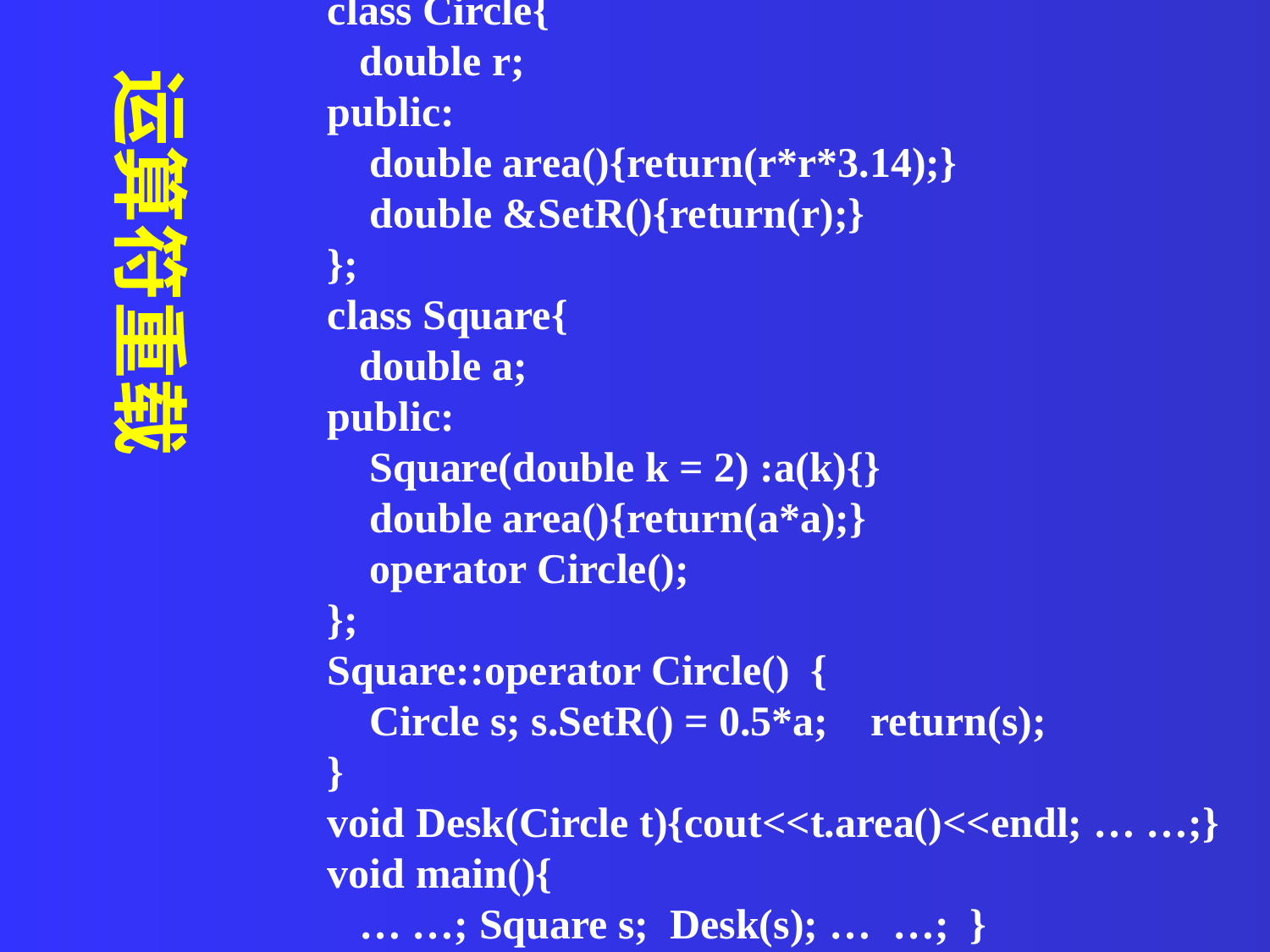

class Circle{
   double r;
public:
    double area(){return(r*r*3.14);}
    double &SetR(){return(r);}
};
class Square{
   double a;
public:
    Square(double k = 2) :a(k){}
    double area(){return(a*a);}
    operator Circle();
};
Square::operator Circle()  {
    Circle s; s.SetR() = 0.5*a;    return(s);
}
void Desk(Circle t){cout<<t.area()<<endl; … …;}
void main(){
   … …; Square s;  Desk(s); …  …;  }
运算符重载